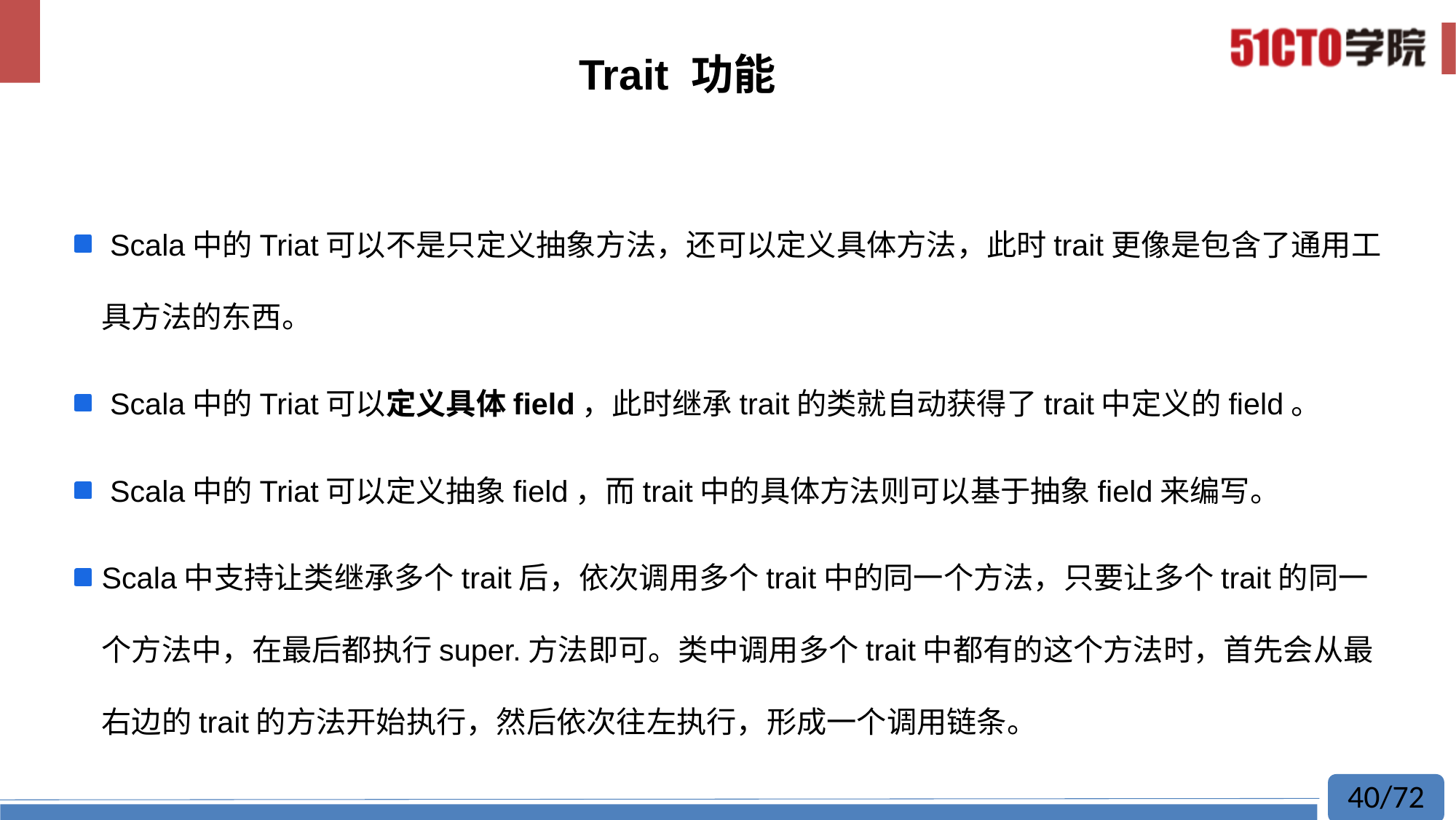

# Trait 功能
 Scala中的Triat可以不是只定义抽象方法，还可以定义具体方法，此时trait更像是包含了通用工具方法的东西。
 Scala中的Triat可以定义具体field，此时继承trait的类就自动获得了trait中定义的field。
 Scala中的Triat可以定义抽象field，而trait中的具体方法则可以基于抽象field来编写。
Scala中支持让类继承多个trait后，依次调用多个trait中的同一个方法，只要让多个trait的同一个方法中，在最后都执行super.方法即可。类中调用多个trait中都有的这个方法时，首先会从最右边的trait的方法开始执行，然后依次往左执行，形成一个调用链条。